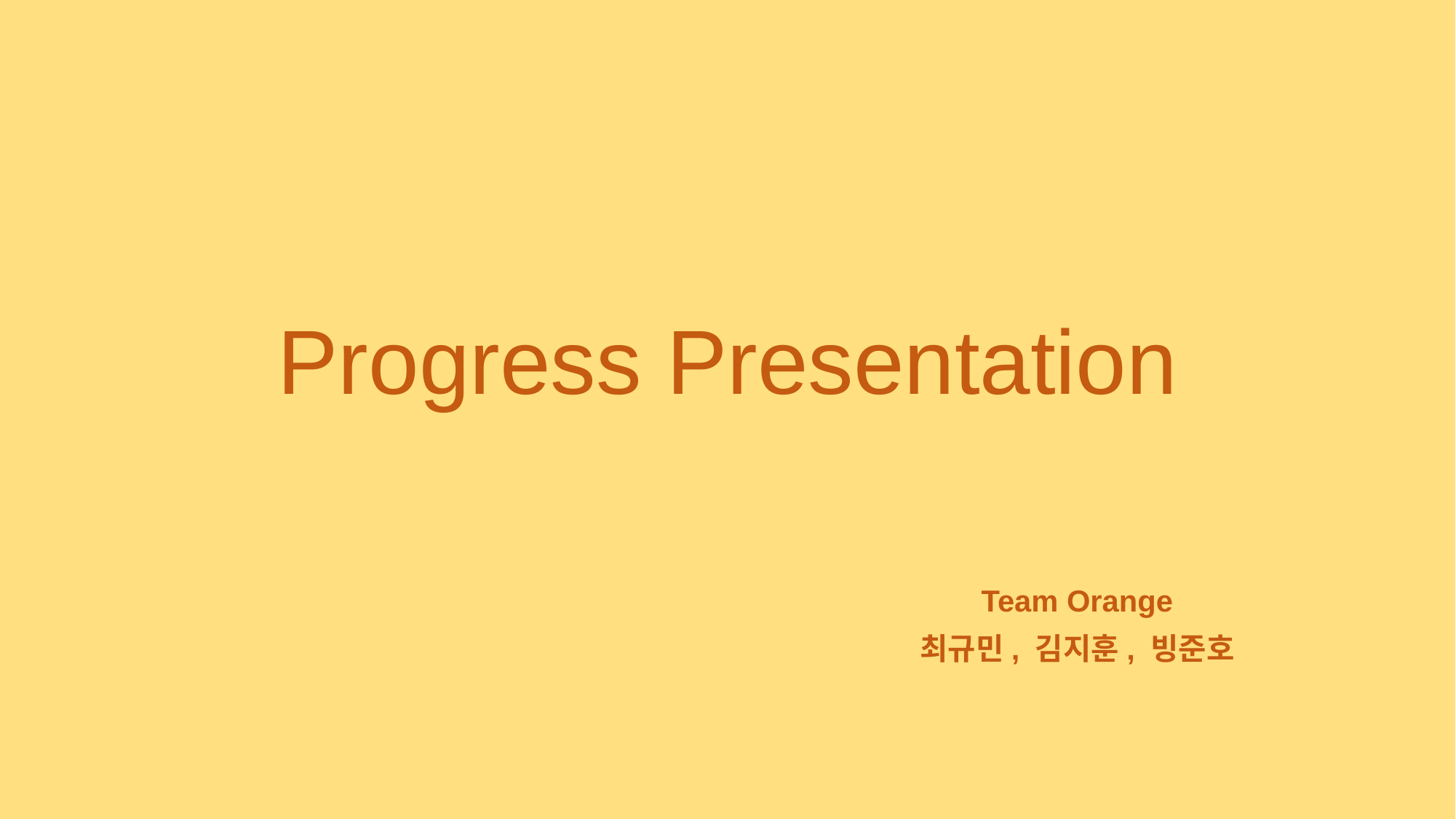

# Progress Presentation
Team Orange
최규민, 김지훈, 빙준호